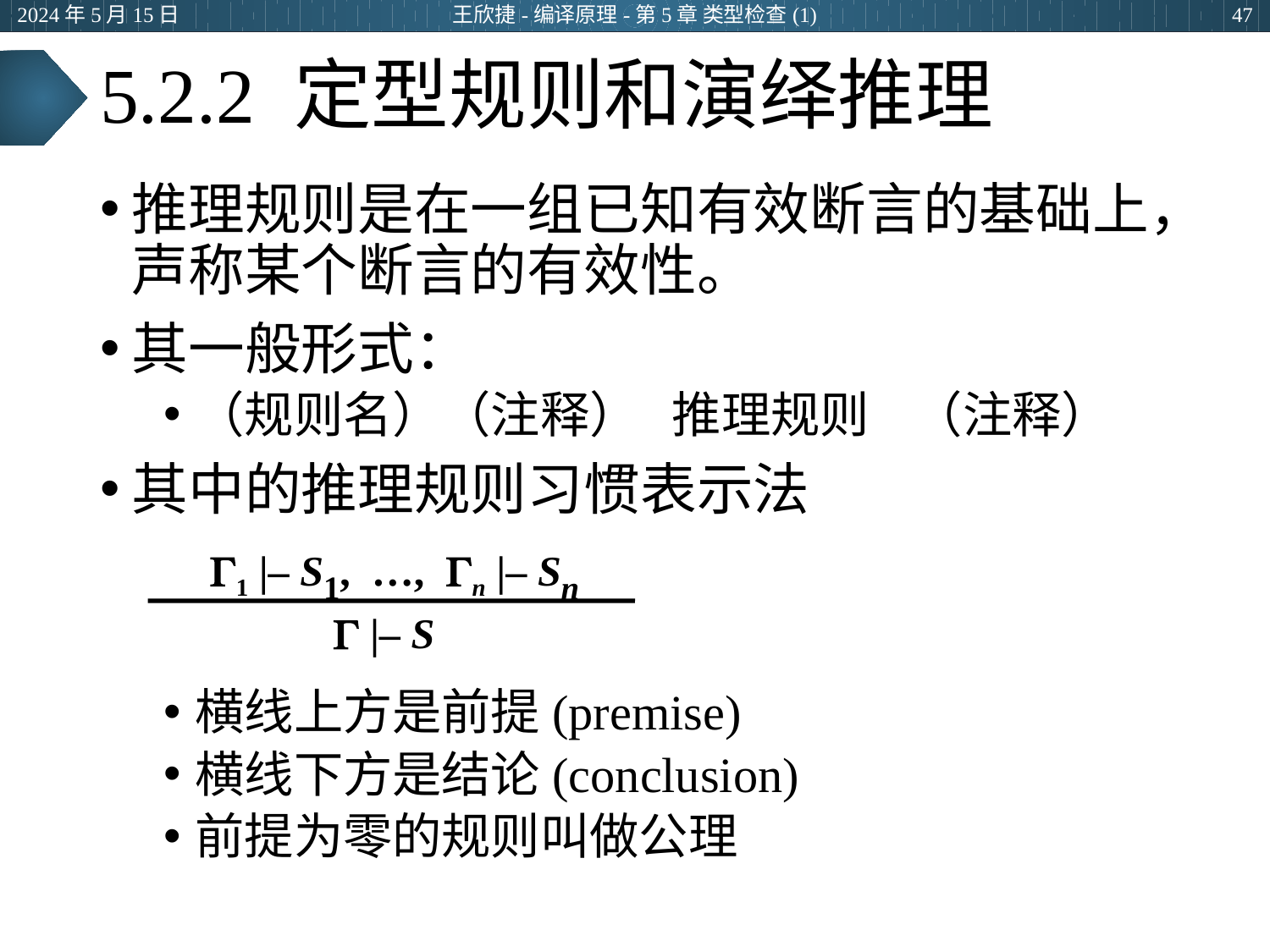

2024年5月15日
王欣捷-编译原理-第5章 类型检查(1)
47
# 5.2.2 定型规则和演绎推理
推理规则是在一组已知有效断言的基础上，声称某个断言的有效性。
其一般形式：
（规则名）（注释）   推理规则    （注释）
其中的推理规则习惯表示法

横线上方是前提(premise)
横线下方是结论(conclusion)
前提为零的规则叫做公理

  Γ1 |– S1,  …,  Γn |– Sn
Γ |– S